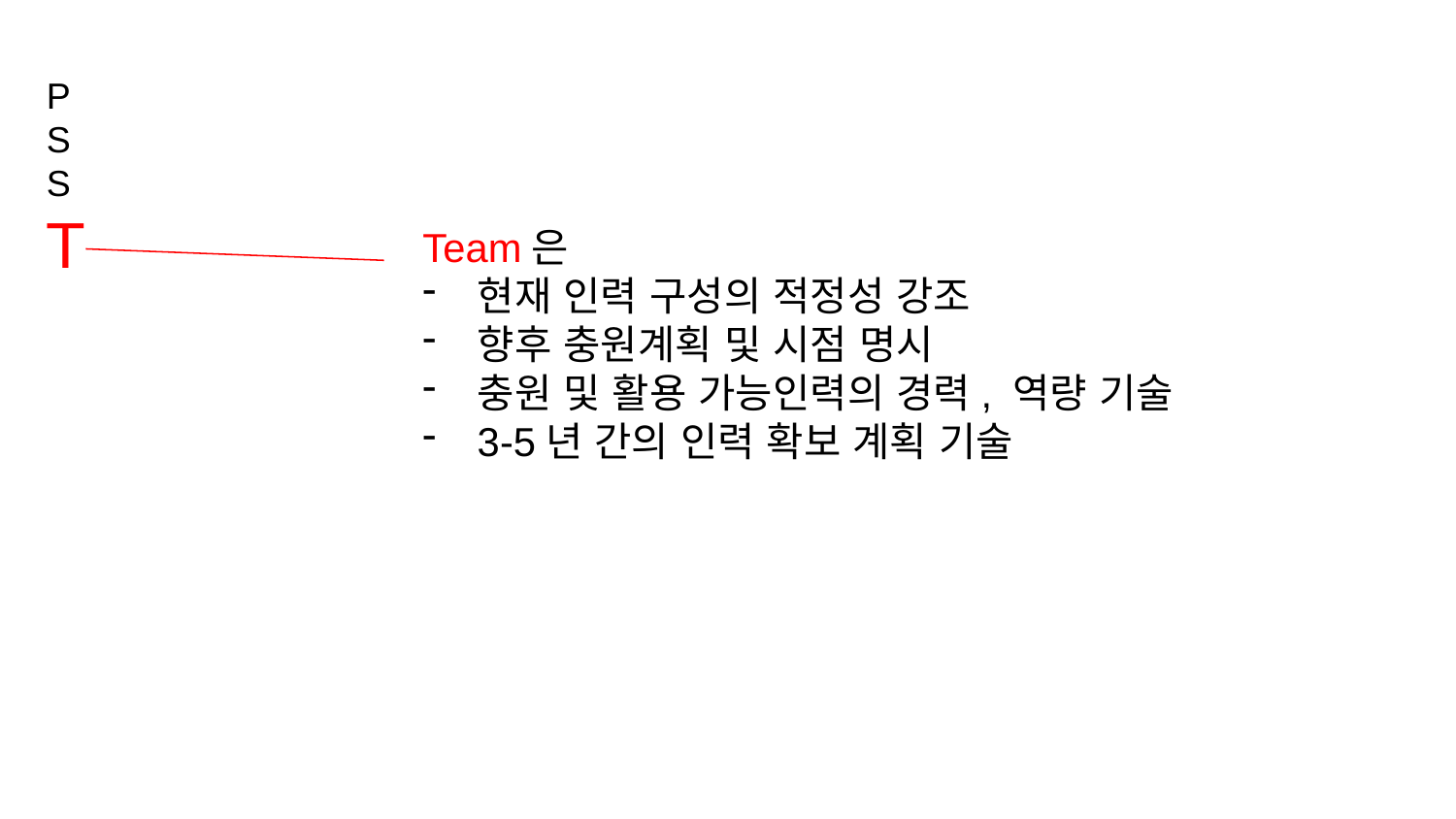

P
S
S
T
Team은
현재 인력 구성의 적정성 강조
향후 충원계획 및 시점 명시
충원 및 활용 가능인력의 경력, 역량 기술
3-5년 간의 인력 확보 계획 기술